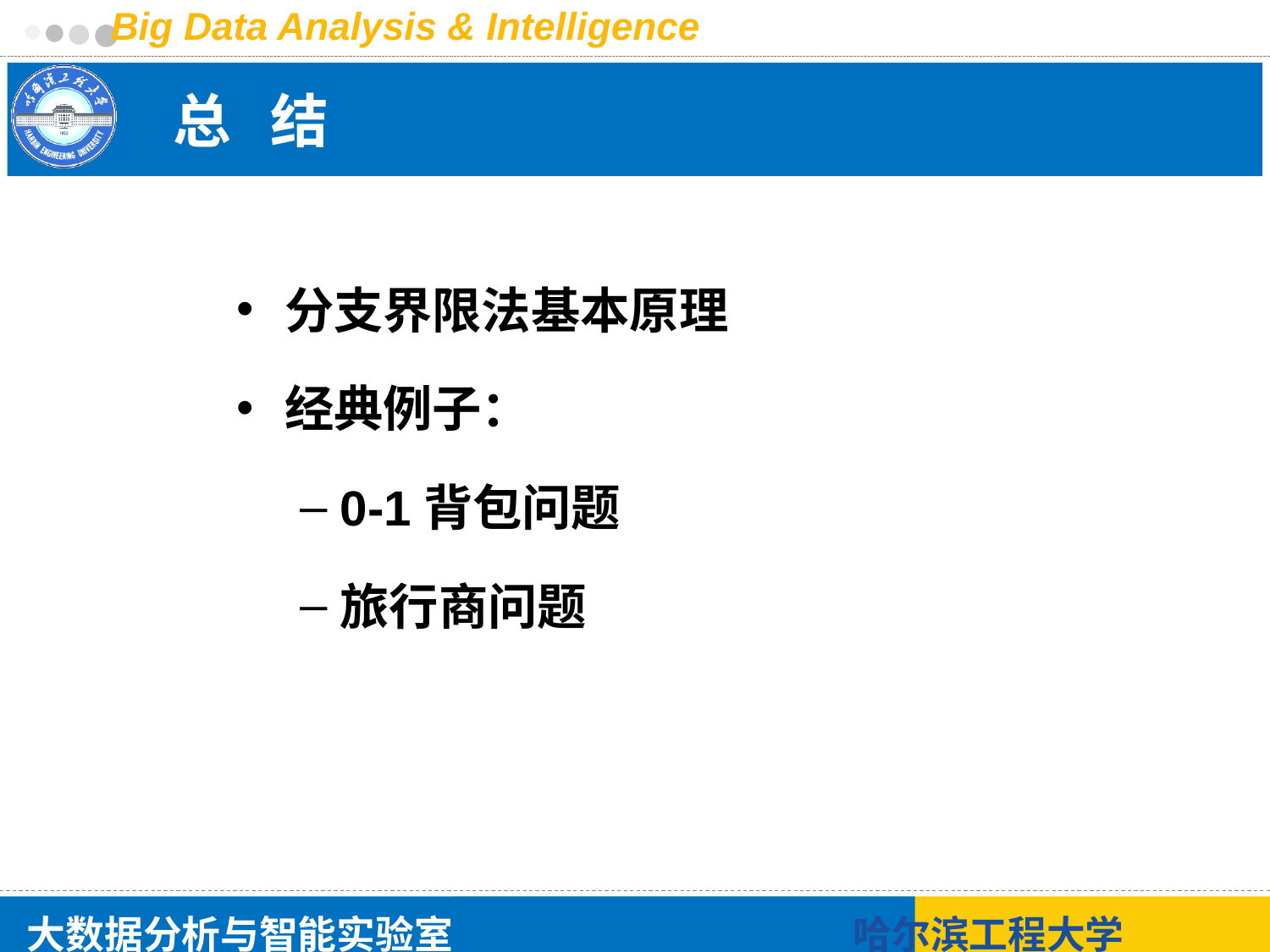

# 总   结
分支界限法基本原理
经典例子：
0-1背包问题
旅行商问题